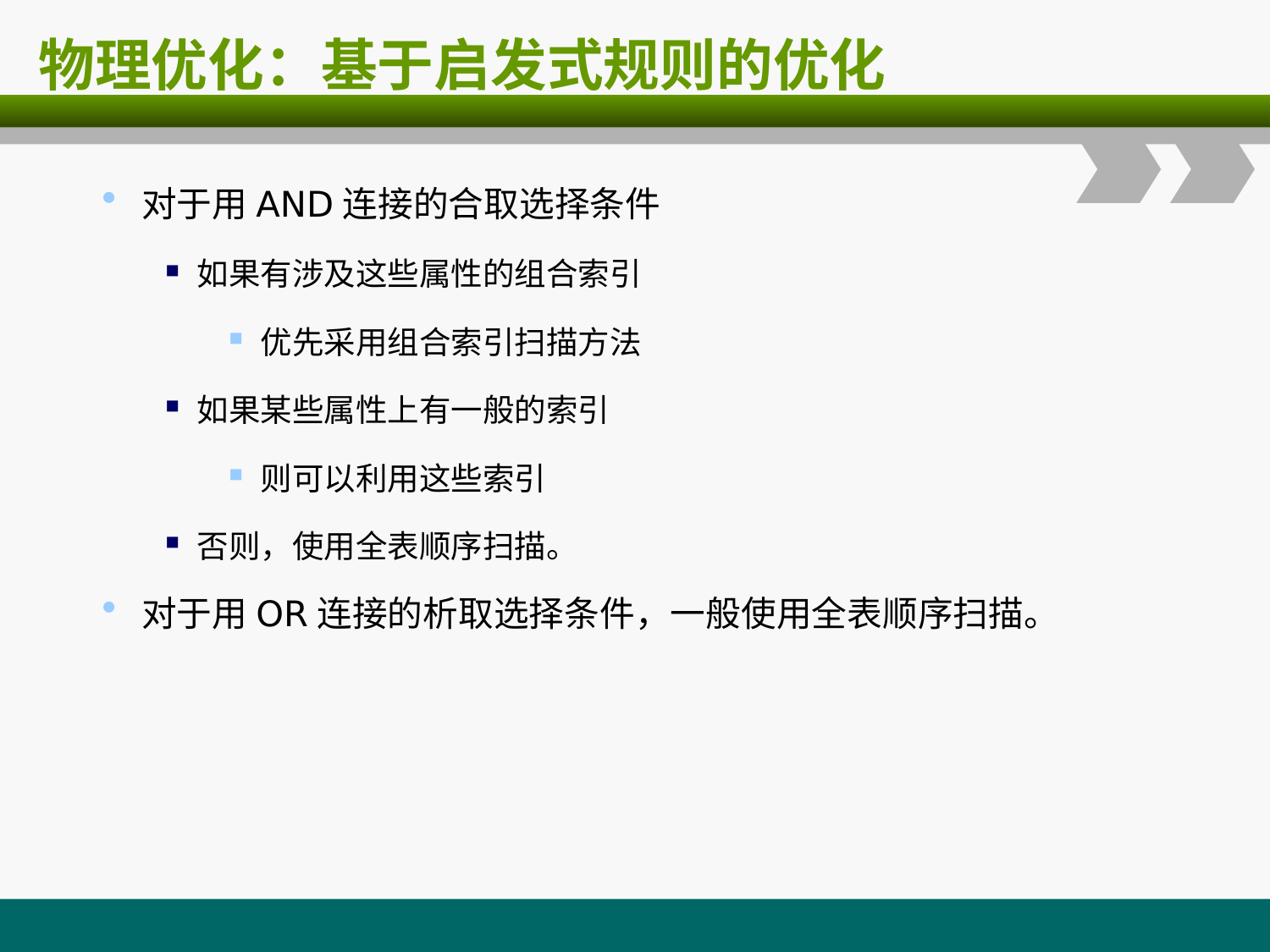

# 物理优化：基于启发式规则的优化
对于用AND连接的合取选择条件
如果有涉及这些属性的组合索引
优先采用组合索引扫描方法
如果某些属性上有一般的索引
则可以利用这些索引
否则，使用全表顺序扫描。
对于用OR连接的析取选择条件，一般使用全表顺序扫描。